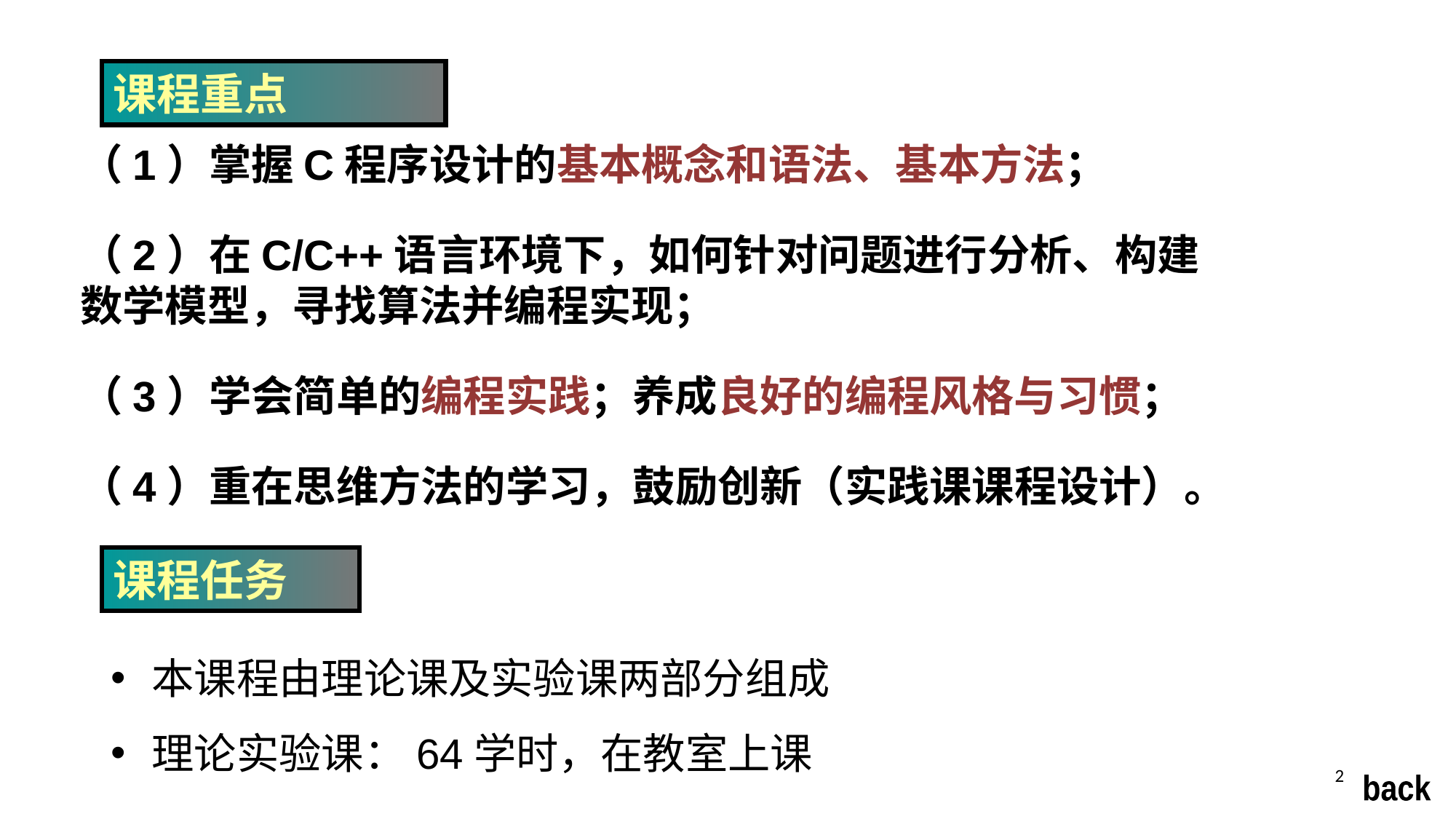

课程重点
（1）掌握C程序设计的基本概念和语法、基本方法；
（2）在C/C++语言环境下，如何针对问题进行分析、构建数学模型，寻找算法并编程实现；
（3）学会简单的编程实践；养成良好的编程风格与习惯；
（4）重在思维方法的学习，鼓励创新（实践课课程设计）。
课程任务
本课程由理论课及实验课两部分组成
理论实验课：64学时，在教室上课
2